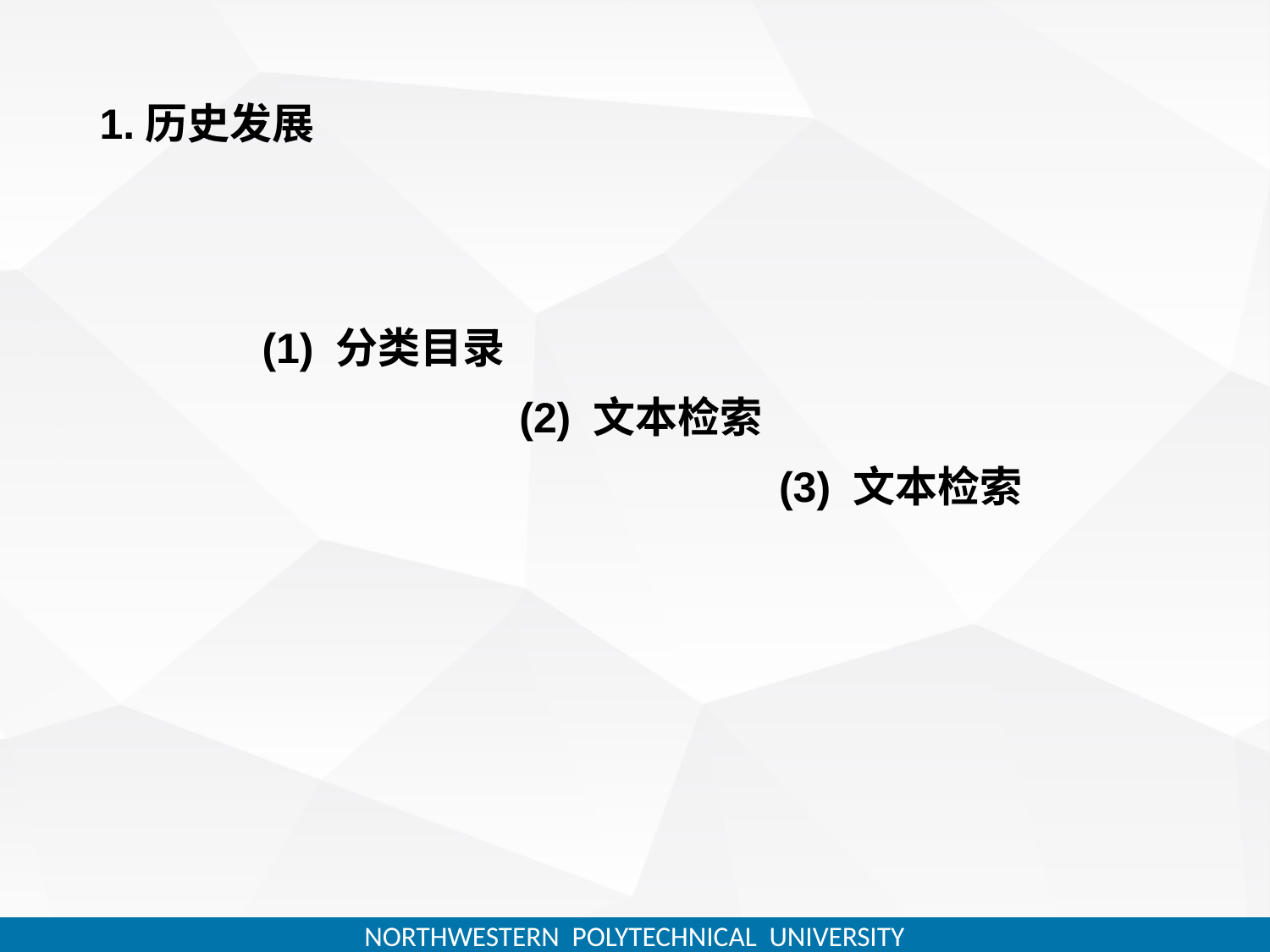

1.历史发展
(1) 分类目录
(2) 文本检索
(3) 文本检索
NORTHWESTERN  POLYTECHNICAL  UNIVERSITY